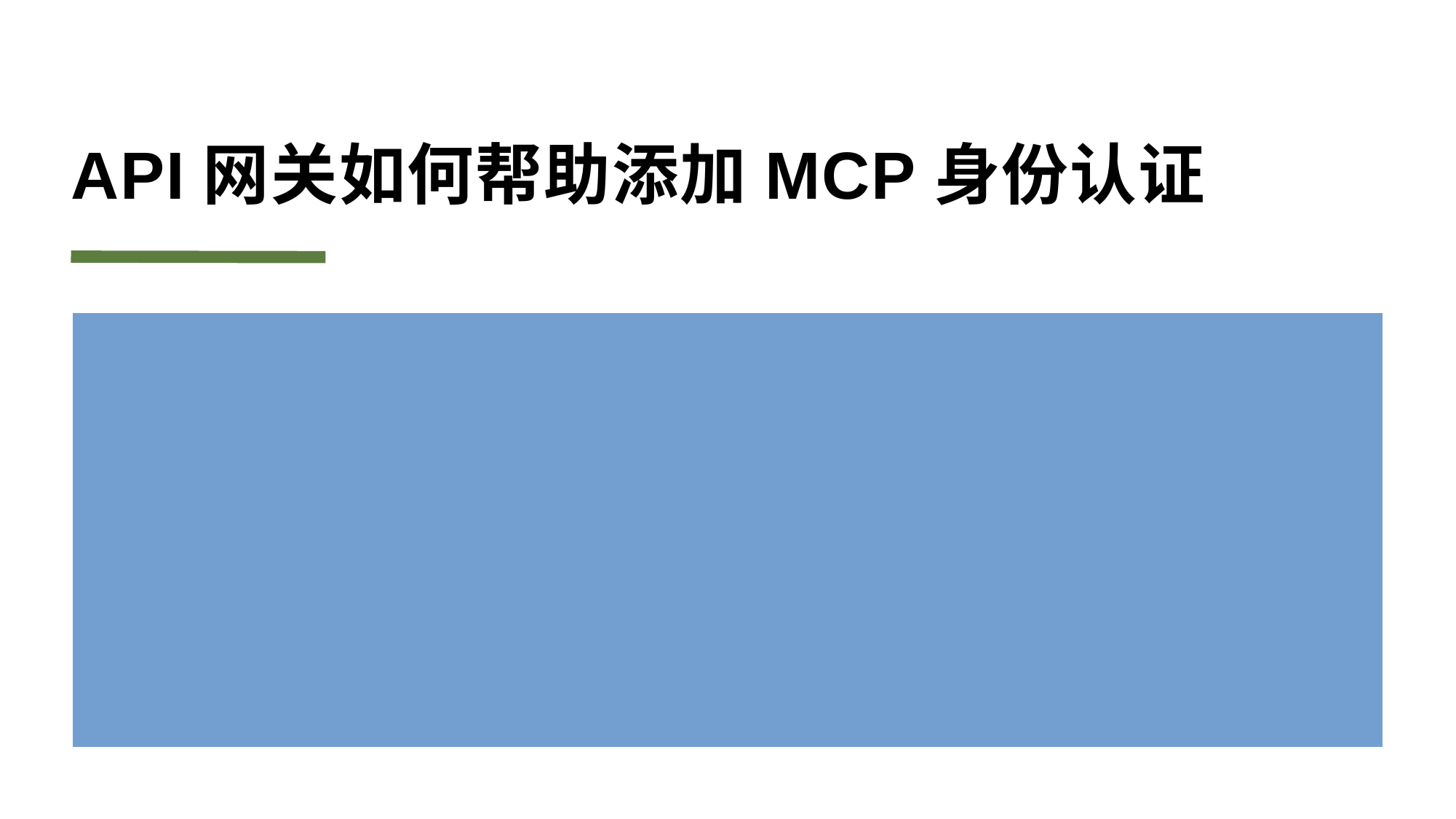

# API网关如何帮助添加MCP身份认证
充当双重OAuth网关
OAuth客户端：通过Microsoft Entra ID或其他OAuth服务提供商进行身份验证
OAuth服务端：为MCP客户端签发token

为所有MCP服务器统一添加身份认证